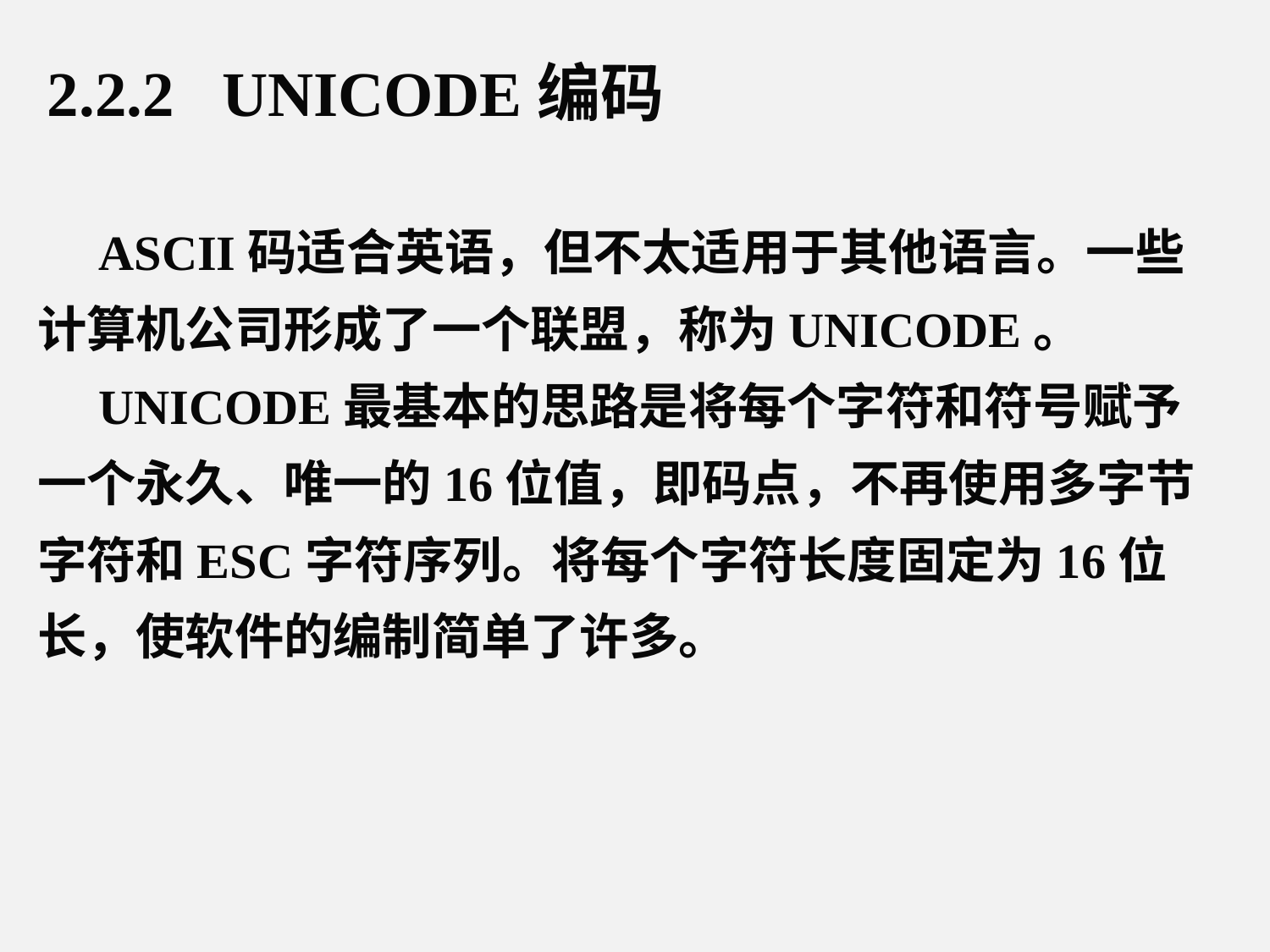

2.2.2   UNICODE编码
     ASCII码适合英语，但不太适用于其他语言。一些计算机公司形成了一个联盟，称为UNICODE。
     UNICODE最基本的思路是将每个字符和符号赋予一个永久、唯一的16位值，即码点，不再使用多字节字符和ESC字符序列。将每个字符长度固定为16位长，使软件的编制简单了许多。

35